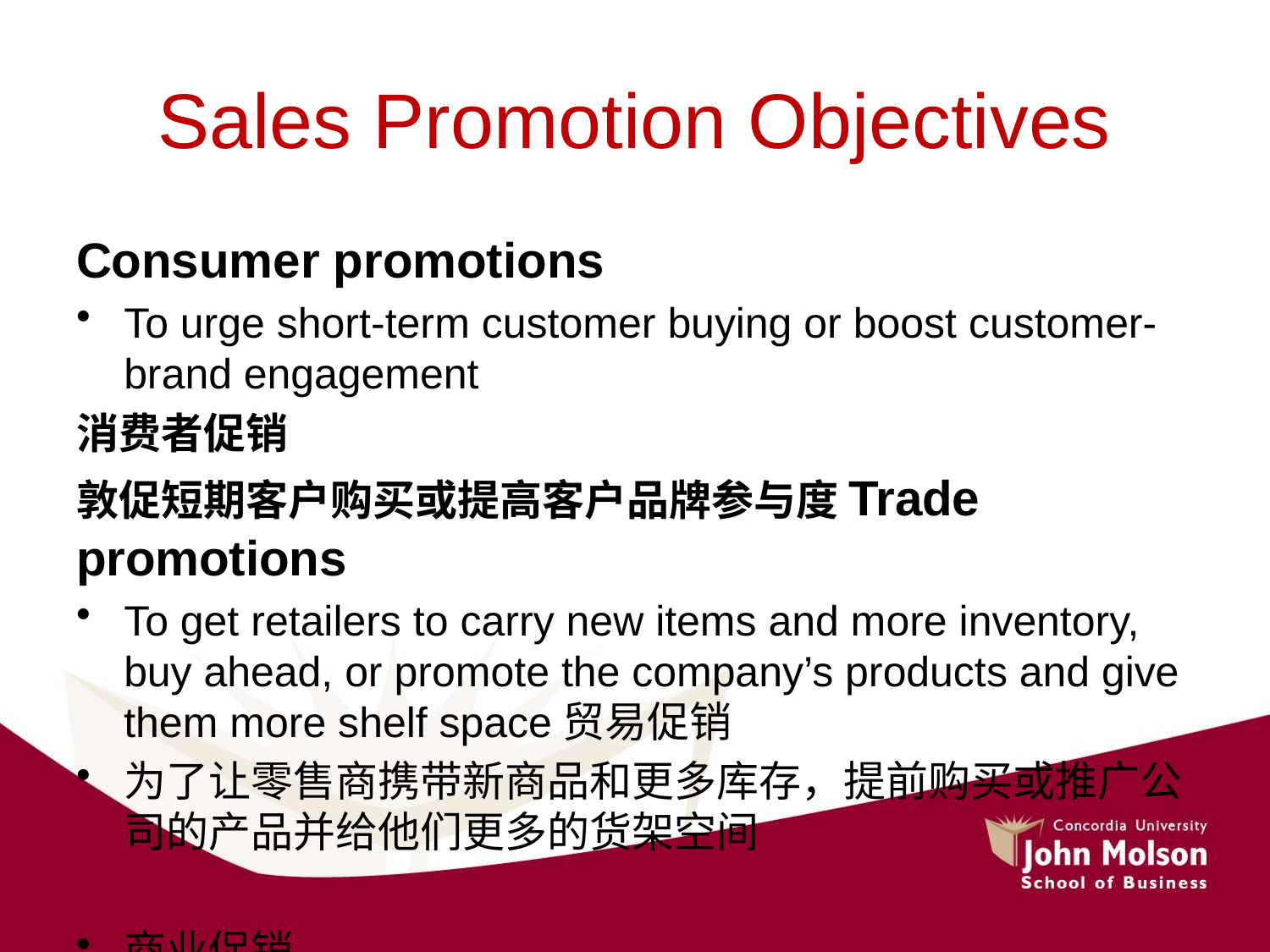

# Sales Promotion Objectives
Consumer promotions
To urge short-term customer buying or boost customer-brand engagement
消费者促销
敦促短期客户购买或提高客户品牌参与度Trade promotions
To get retailers to carry new items and more inventory, buy ahead, or promote the company’s products and give them more shelf space贸易促销
为了让零售商携带新商品和更多库存，提前购买或推广公司的产品并给他们更多的货架空间

商业促销
产生业务线索、刺激购买、奖励客户和激励销售人员
Business promotions
To generate business leads, stimulate purchases, reward customers, and motivate salespeople